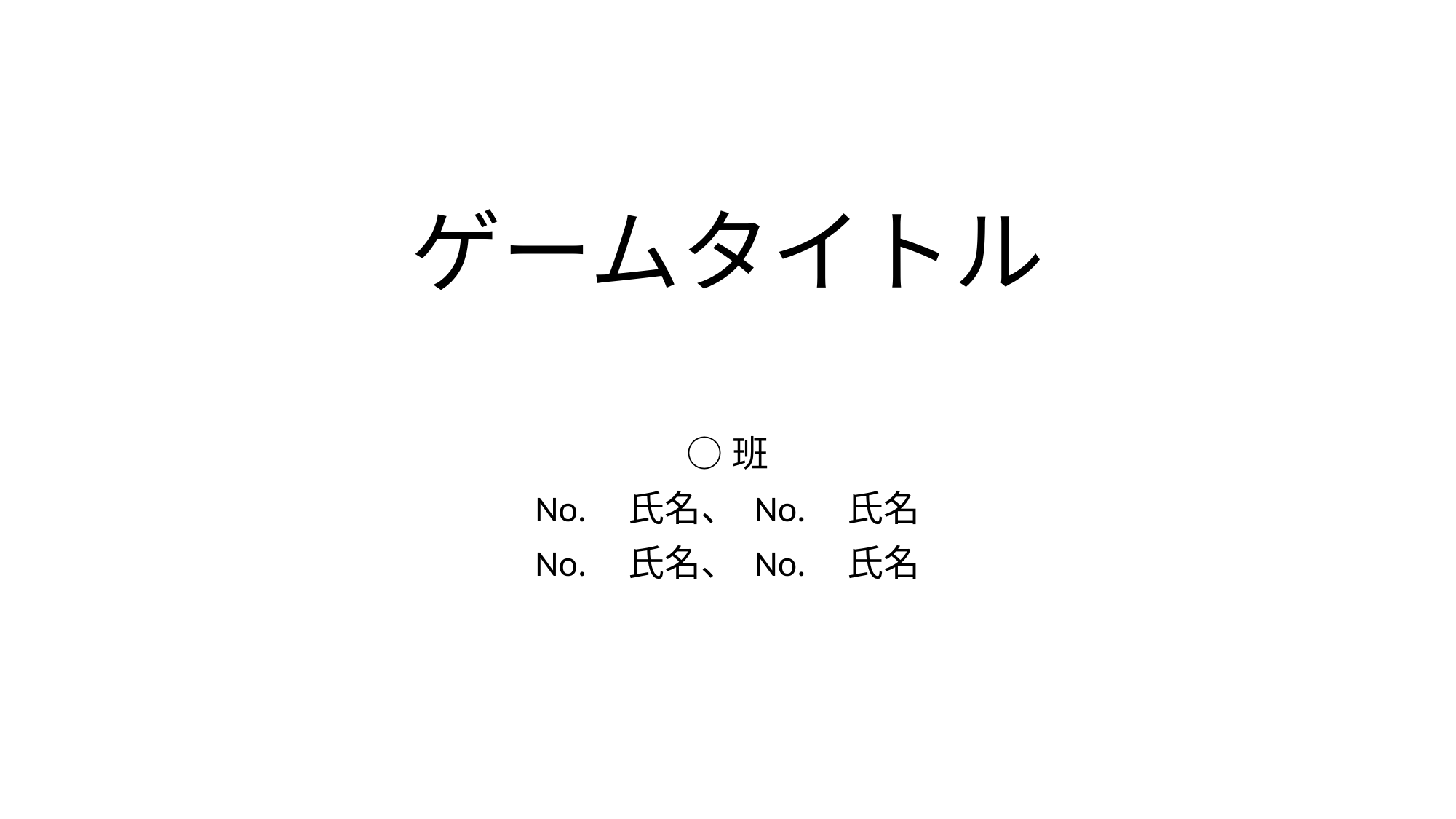

# ゲームタイトル
○班
No.    氏名、 No.    氏名
No.    氏名、 No.    氏名